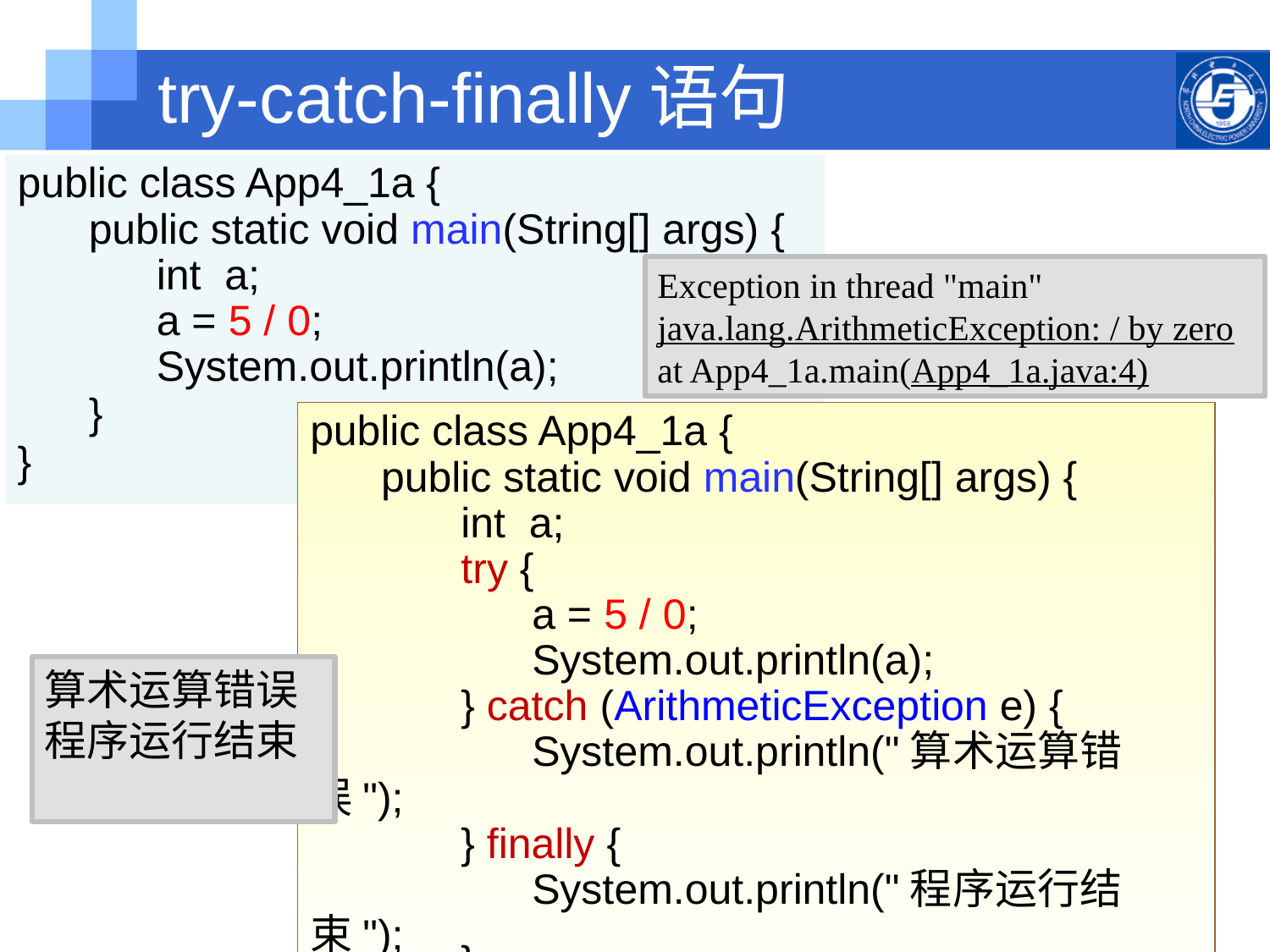

# try-catch-finally语句
public class App4_1a {
      public static void main(String[] args) {
	 int  a;
	 a = 5 / 0;
	 System.out.println(a);
      }
}
Exception in thread "main" java.lang.ArithmeticException: / by zero
at App4_1a.main(App4_1a.java:4)
public class App4_1a {
      public static void main(String[] args) {
	  int  a;
	  try {
	        a = 5 / 0;
	        System.out.println(a);
	  } catch (ArithmeticException e) {
	        System.out.println("算术运算错误");
	  } finally {
	        System.out.println("程序运行结束");
	  }
      }
}
算术运算错误
程序运行结束